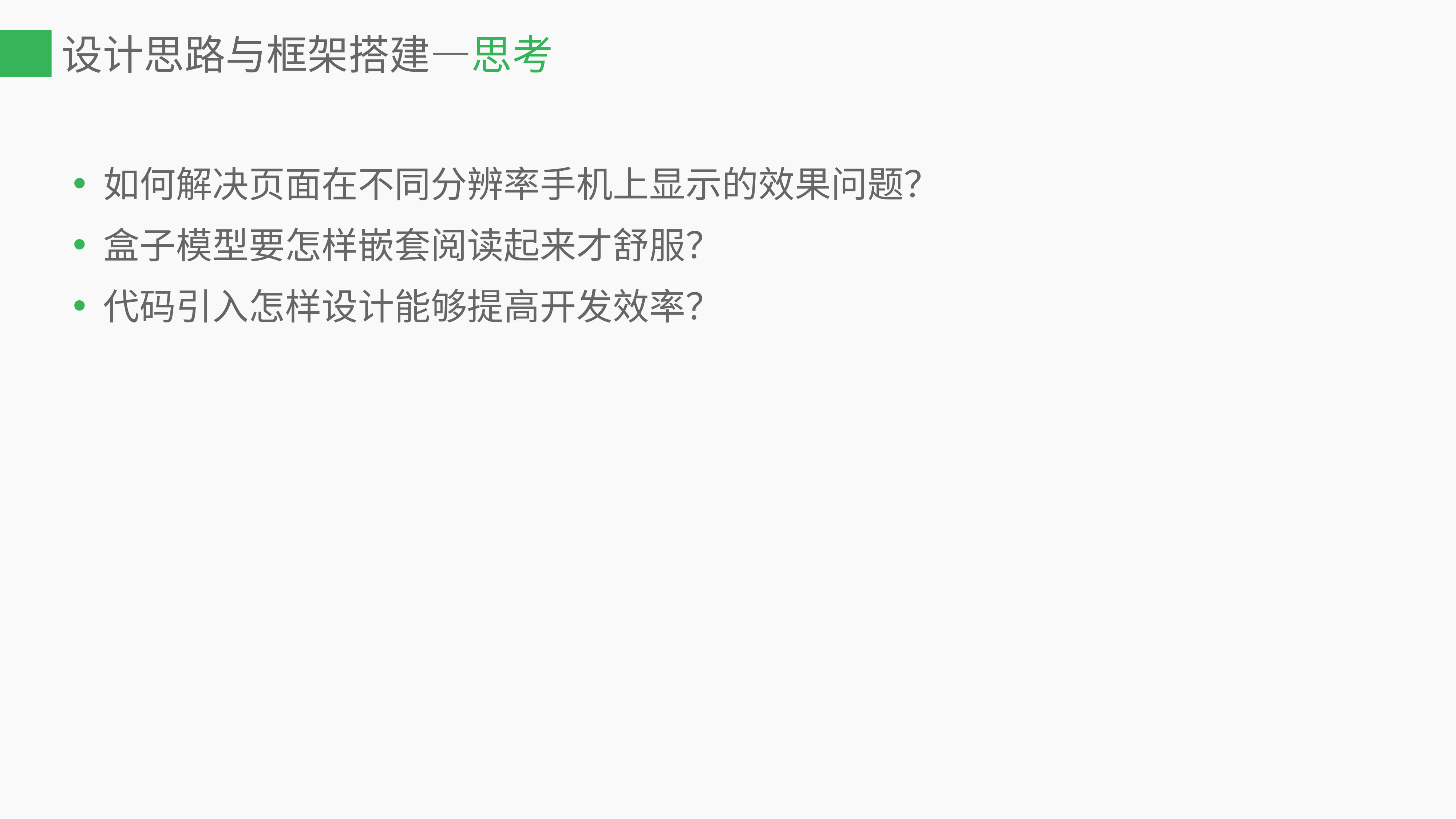

# 设计思路与框架搭建—思考
如何解决页面在不同分辨率手机上显示的效果问题？
盒子模型要怎样嵌套阅读起来才舒服？
代码引入怎样设计能够提高开发效率？